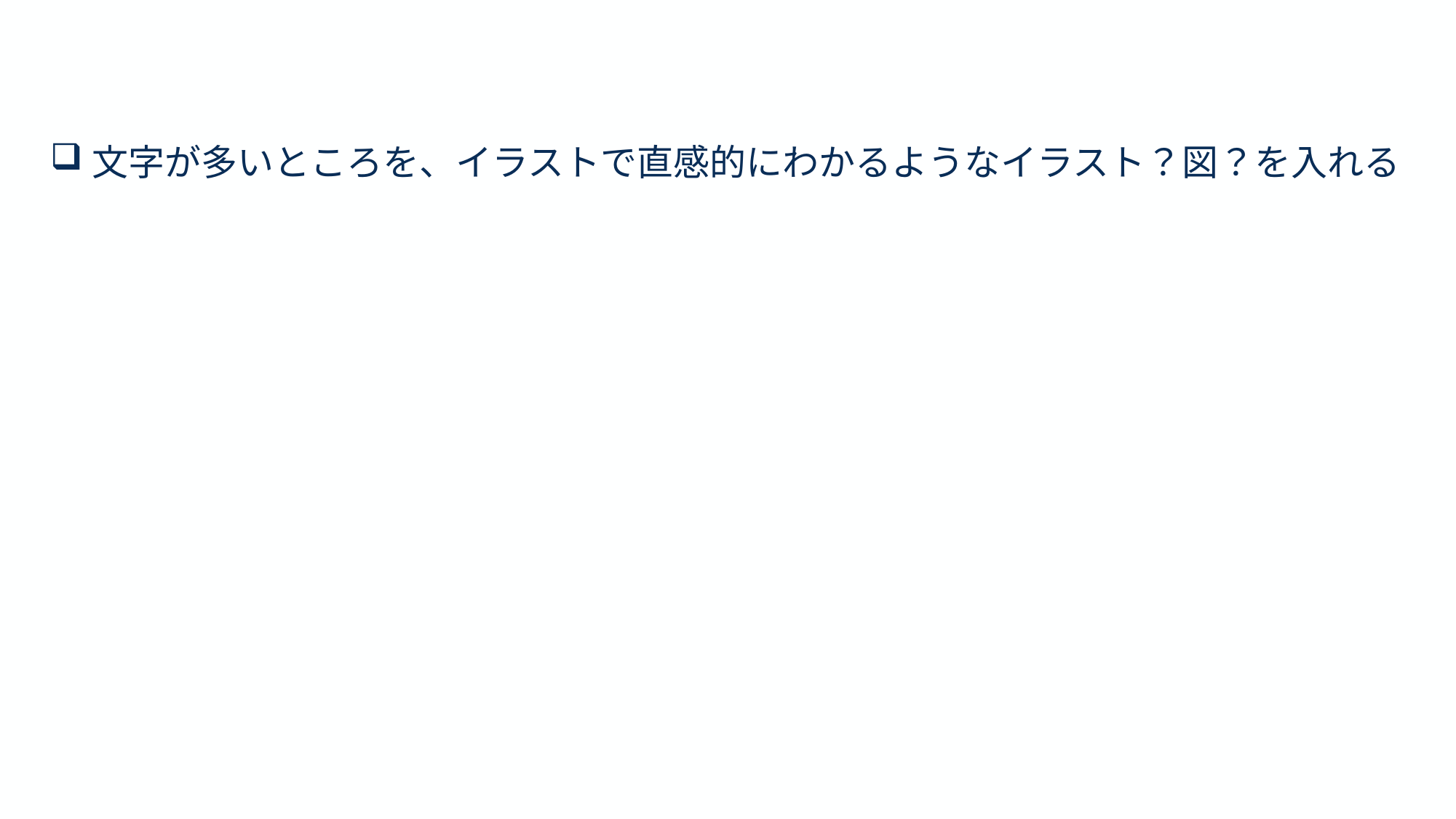

#
文字が多いところを、イラストで直感的にわかるようなイラスト？図？を入れる